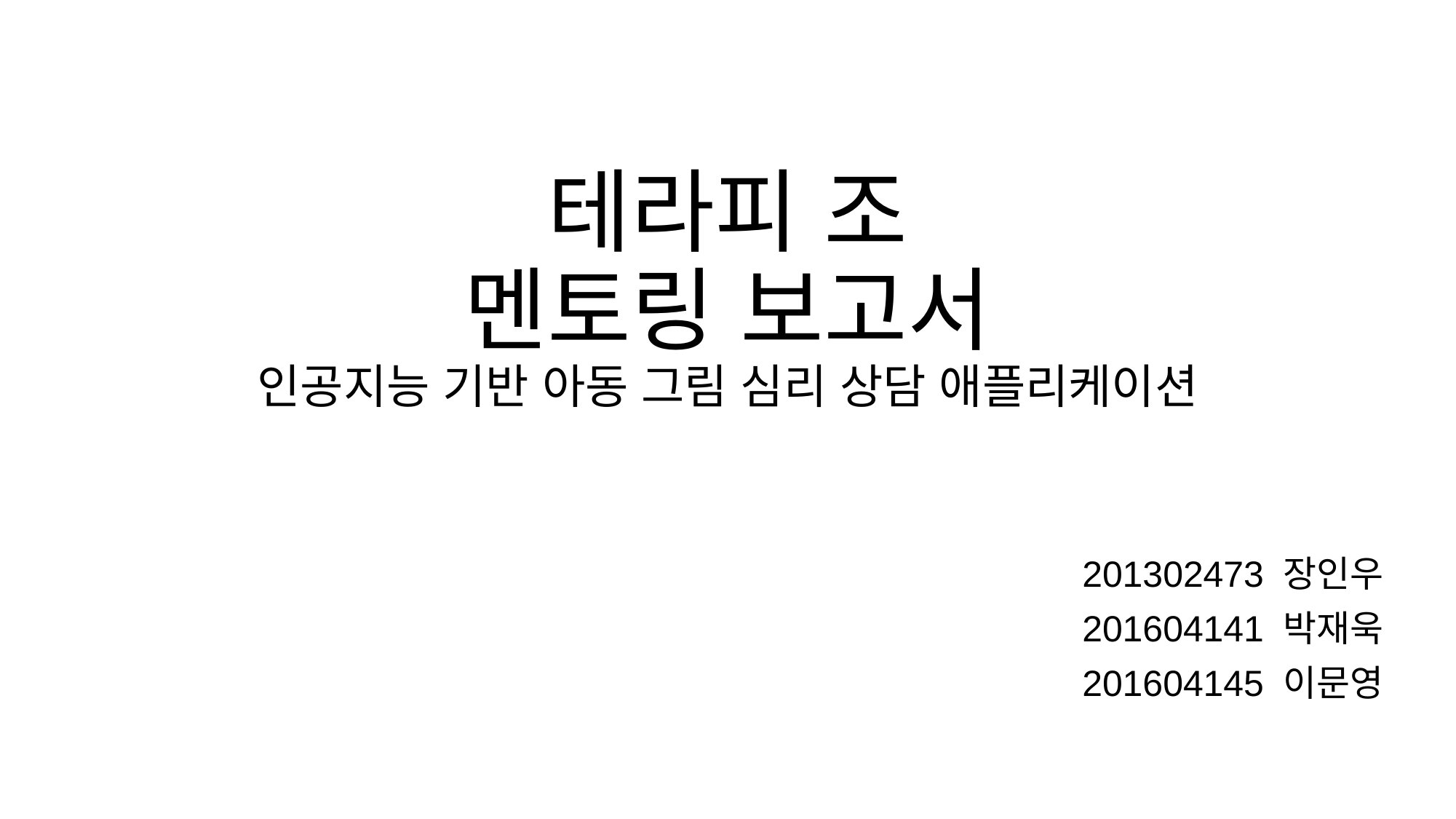

# 테라피 조 멘토링 보고서 인공지능 기반 아동 그림 심리 상담 애플리케이션
201302473 장인우
201604141 박재욱
201604145 이문영